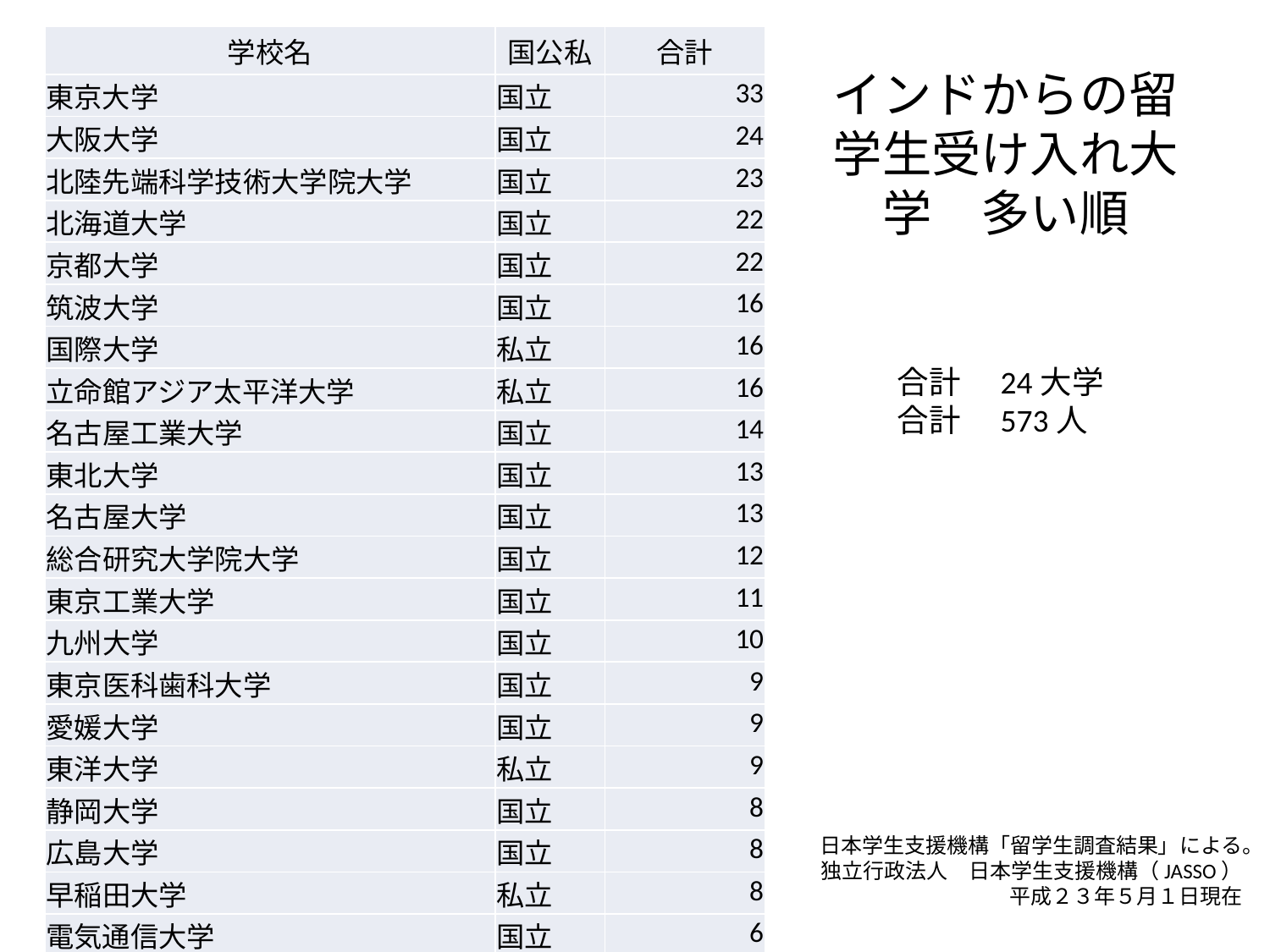

| 学校名 | 国公私 | 合計 |
| --- | --- | --- |
| 東京大学 | 国立 | 33 |
| 大阪大学 | 国立 | 24 |
| 北陸先端科学技術大学院大学 | 国立 | 23 |
| 北海道大学 | 国立 | 22 |
| 京都大学 | 国立 | 22 |
| 筑波大学 | 国立 | 16 |
| 国際大学 | 私立 | 16 |
| 立命館アジア太平洋大学 | 私立 | 16 |
| 名古屋工業大学 | 国立 | 14 |
| 東北大学 | 国立 | 13 |
| 名古屋大学 | 国立 | 13 |
| 総合研究大学院大学 | 国立 | 12 |
| 東京工業大学 | 国立 | 11 |
| 九州大学 | 国立 | 10 |
| 東京医科歯科大学 | 国立 | 9 |
| 愛媛大学 | 国立 | 9 |
| 東洋大学 | 私立 | 9 |
| 静岡大学 | 国立 | 8 |
| 広島大学 | 国立 | 8 |
| 早稲田大学 | 私立 | 8 |
| 電気通信大学 | 国立 | 6 |
| 横浜国立大学 | 国立 | 5 |
| 東京外国語大学 | 国立 | 5 |
| 政策研究大学院大学 | 国立 | 5 |
# インドからの留学生受け入れ大学　多い順
合計　24大学
合計　573人
日本学生支援機構「留学生調査結果」による。
独立行政法人　日本学生支援機構（JASSO）
平成２３年５月１日現在